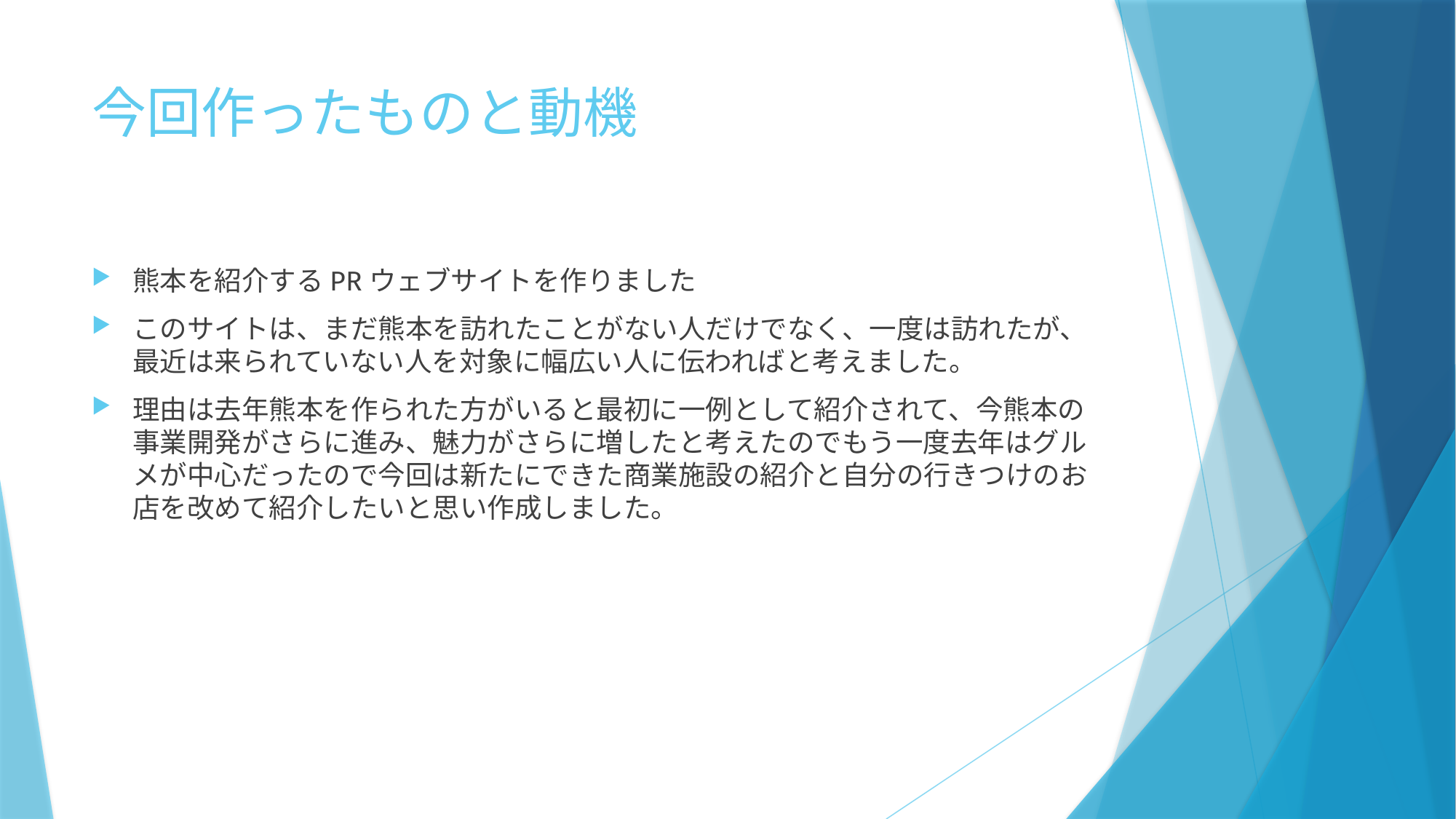

# 今回作ったものと動機
熊本を紹介するPRウェブサイトを作りました
このサイトは、まだ熊本を訪れたことがない人だけでなく、一度は訪れたが、最近は来られていない人を対象に幅広い人に伝わればと考えました。
理由は去年熊本を作られた方がいると最初に一例として紹介されて、今熊本の事業開発がさらに進み、魅力がさらに増したと考えたのでもう一度去年はグルメが中心だったので今回は新たにできた商業施設の紹介と自分の行きつけのお店を改めて紹介したいと思い作成しました。